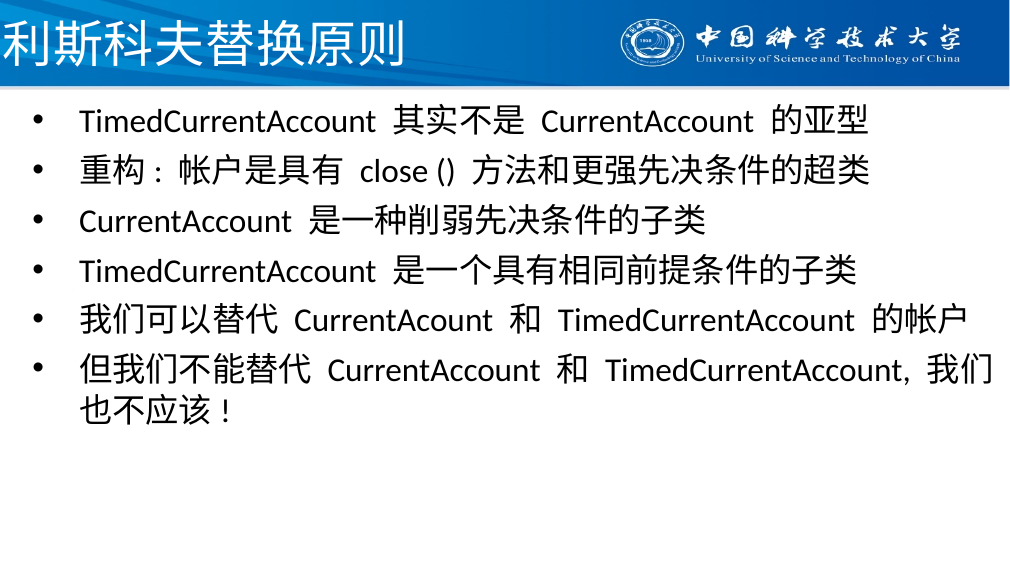

# 利斯科夫替换原则
TimedCurrentAccount 其实不是 CurrentAccount 的亚型
重构: 帐户是具有 close () 方法和更强先决条件的超类
CurrentAccount 是一种削弱先决条件的子类
TimedCurrentAccount 是一个具有相同前提条件的子类
我们可以替代 CurrentAcount 和 TimedCurrentAccount 的帐户
但我们不能替代 CurrentAccount 和 TimedCurrentAccount, 我们也不应该!